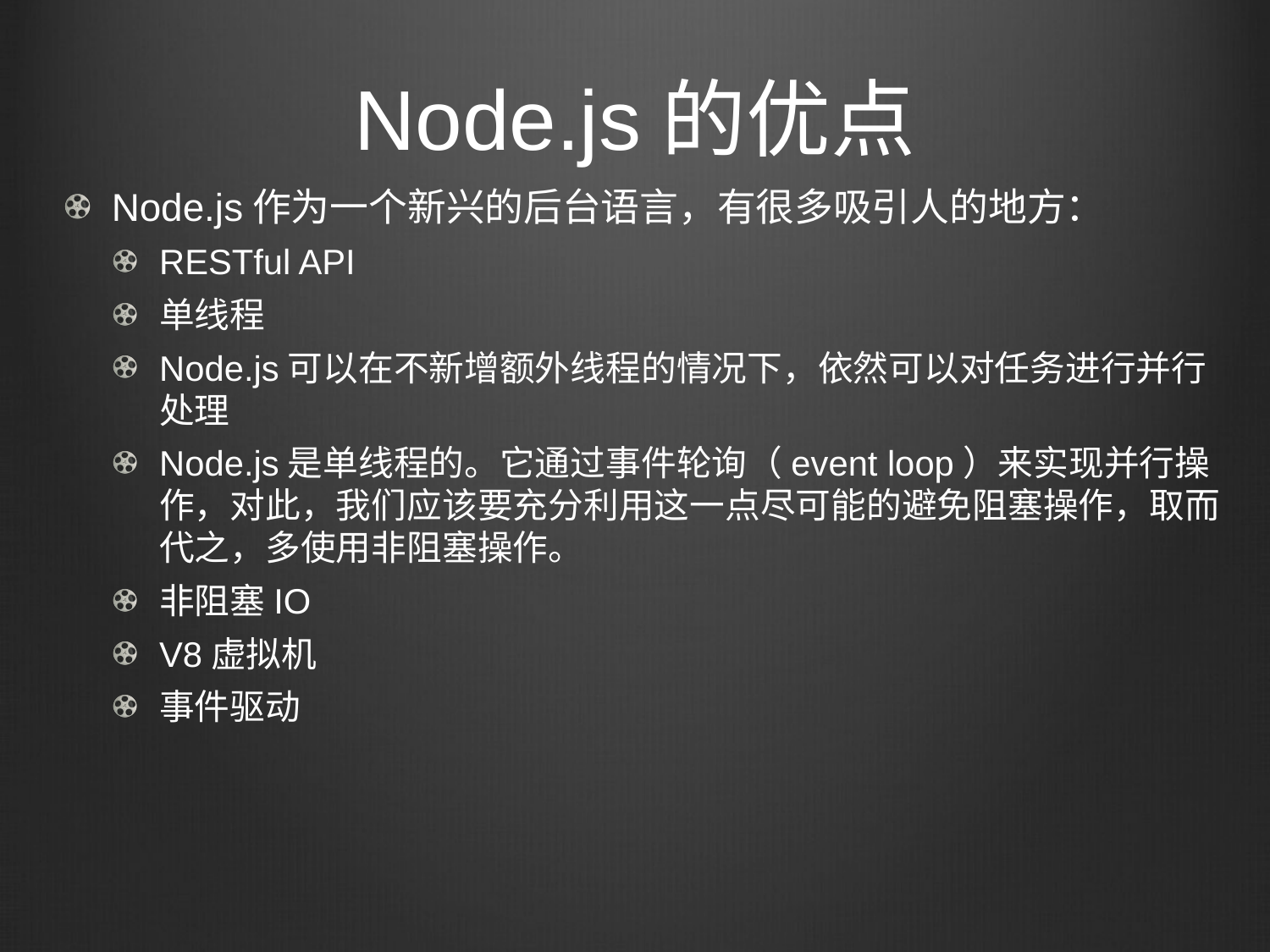

# Node.js的优点
Node.js作为一个新兴的后台语言，有很多吸引人的地方：
RESTful API
单线程
Node.js可以在不新增额外线程的情况下，依然可以对任务进行并行处理
Node.js是单线程的。它通过事件轮询（event loop）来实现并行操作，对此，我们应该要充分利用这一点尽可能的避免阻塞操作，取而代之，多使用非阻塞操作。
非阻塞IO
V8虚拟机
事件驱动